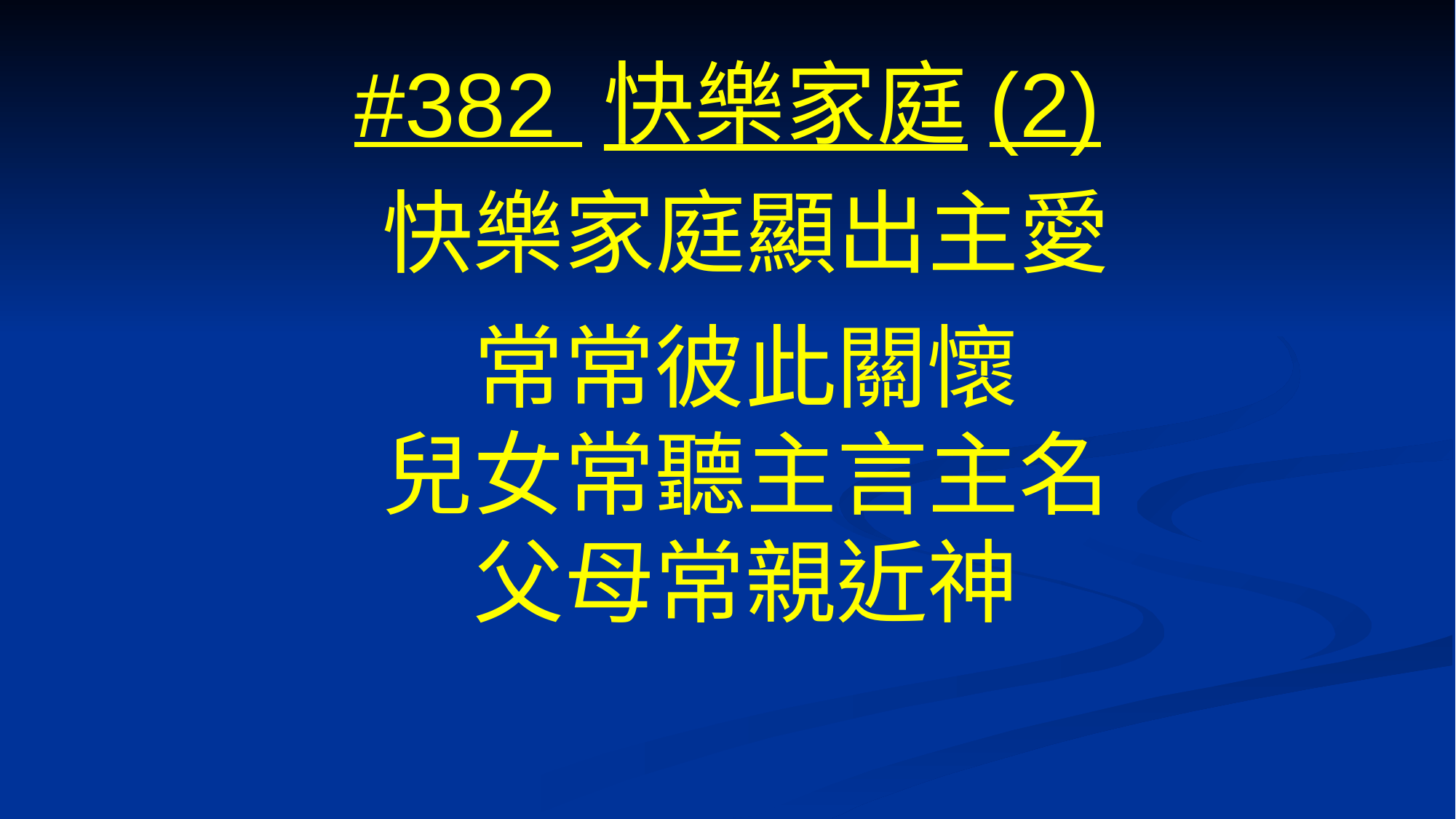

# #382 快樂家庭(2)
快樂家庭顯出主愛
常常彼此關懷
兒女常聽主言主名
父母常親近神